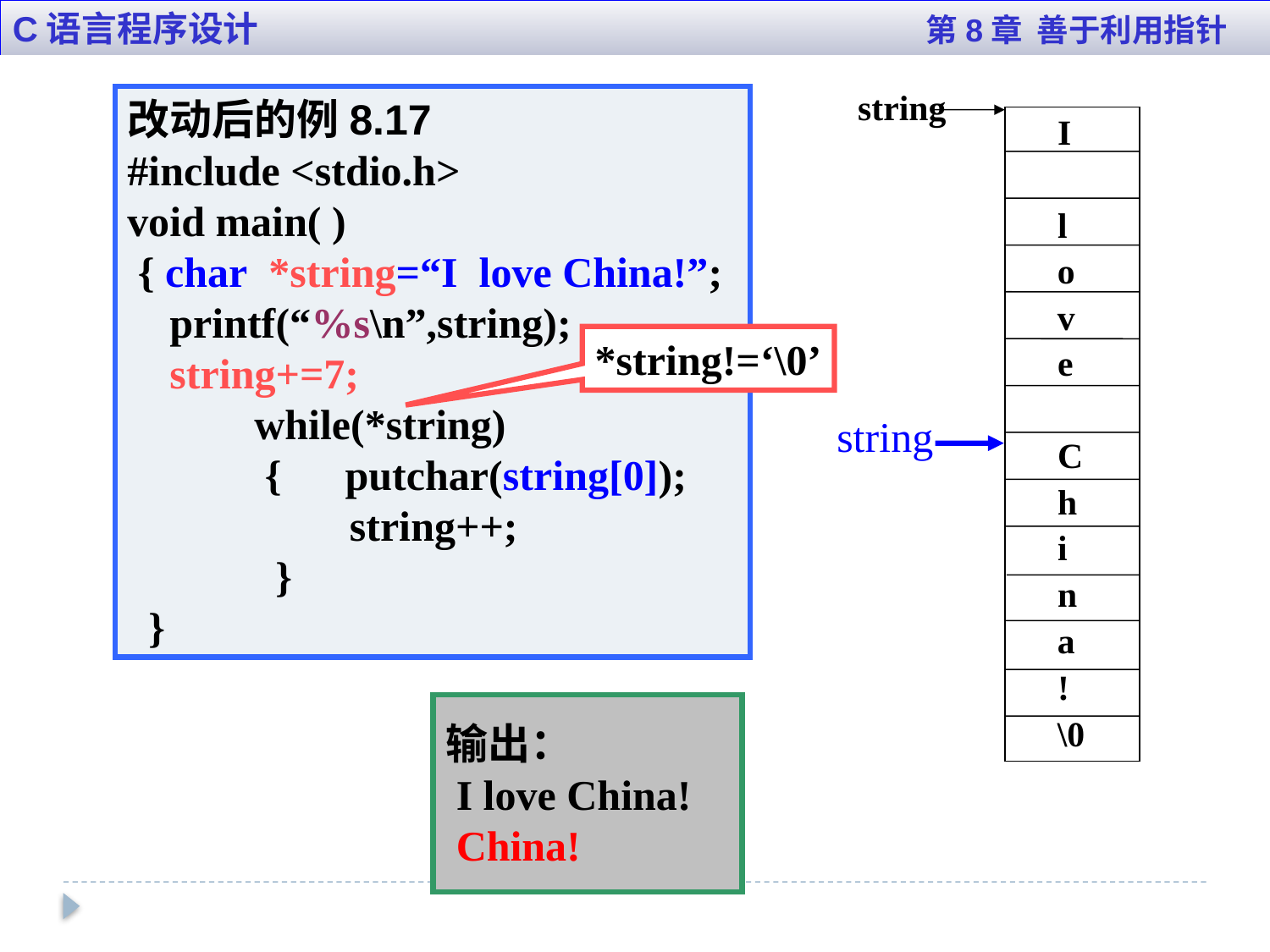

C语言程序设计                                                                                   第8章  善于利用指针
string
I

l
o
v
e
C
h
i
n
a
!
\0
改动后的例8.17
#include <stdio.h>
void main( )
 { char  *string=“I  love China!”;
    printf(“%s\n”,string);
    string+=7;
            while(*string)
             {      putchar(string[0]);
                     string++;
              }
  }
*string!=‘\0’
string

输出：
 I love China!
 China!